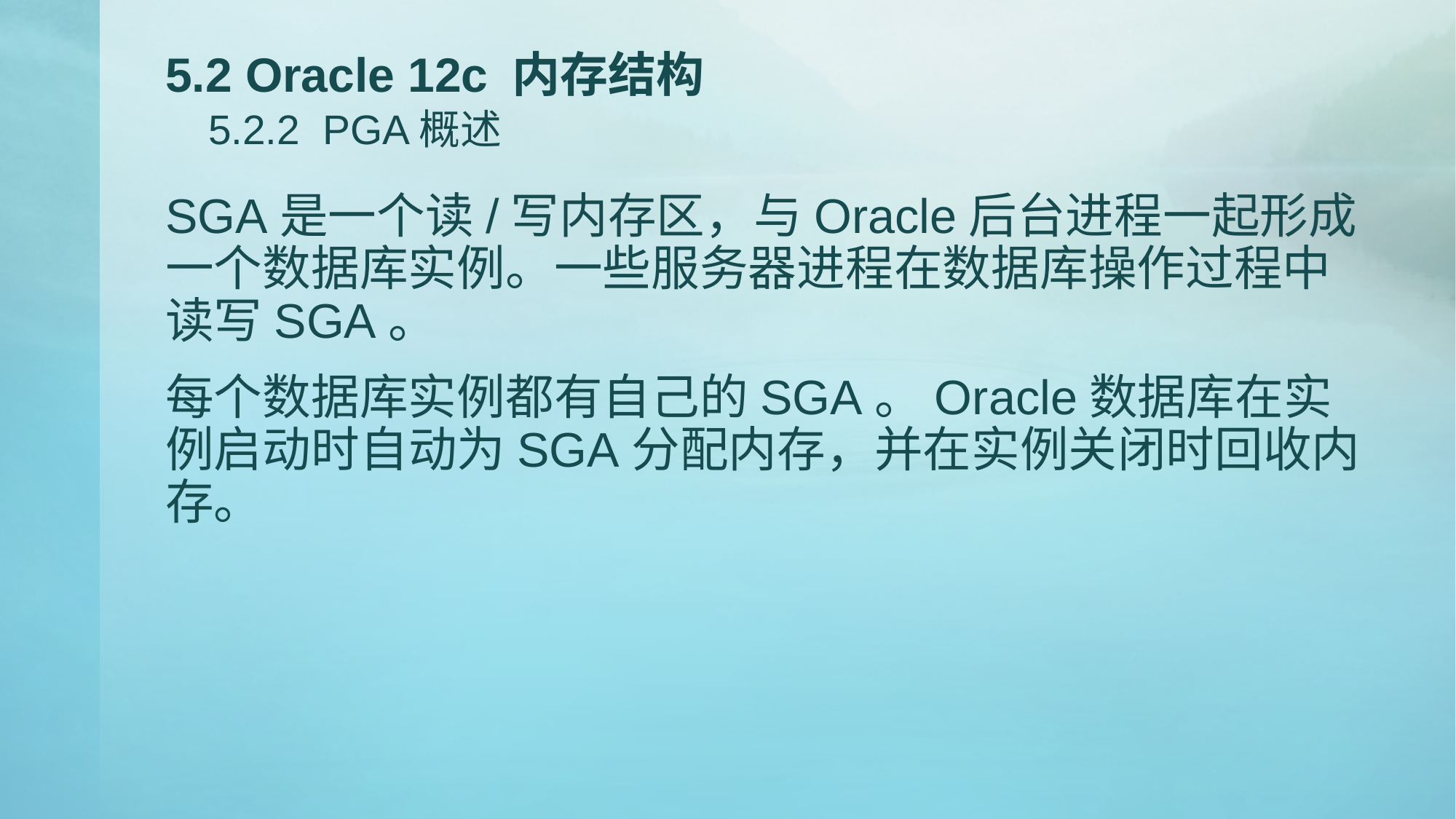

# 5.2 Oracle 12c 内存结构 5.2.2  PGA概述
SGA是一个读/写内存区，与Oracle后台进程一起形成一个数据库实例。一些服务器进程在数据库操作过程中读写SGA。
每个数据库实例都有自己的SGA。Oracle数据库在实例启动时自动为SGA分配内存，并在实例关闭时回收内存。